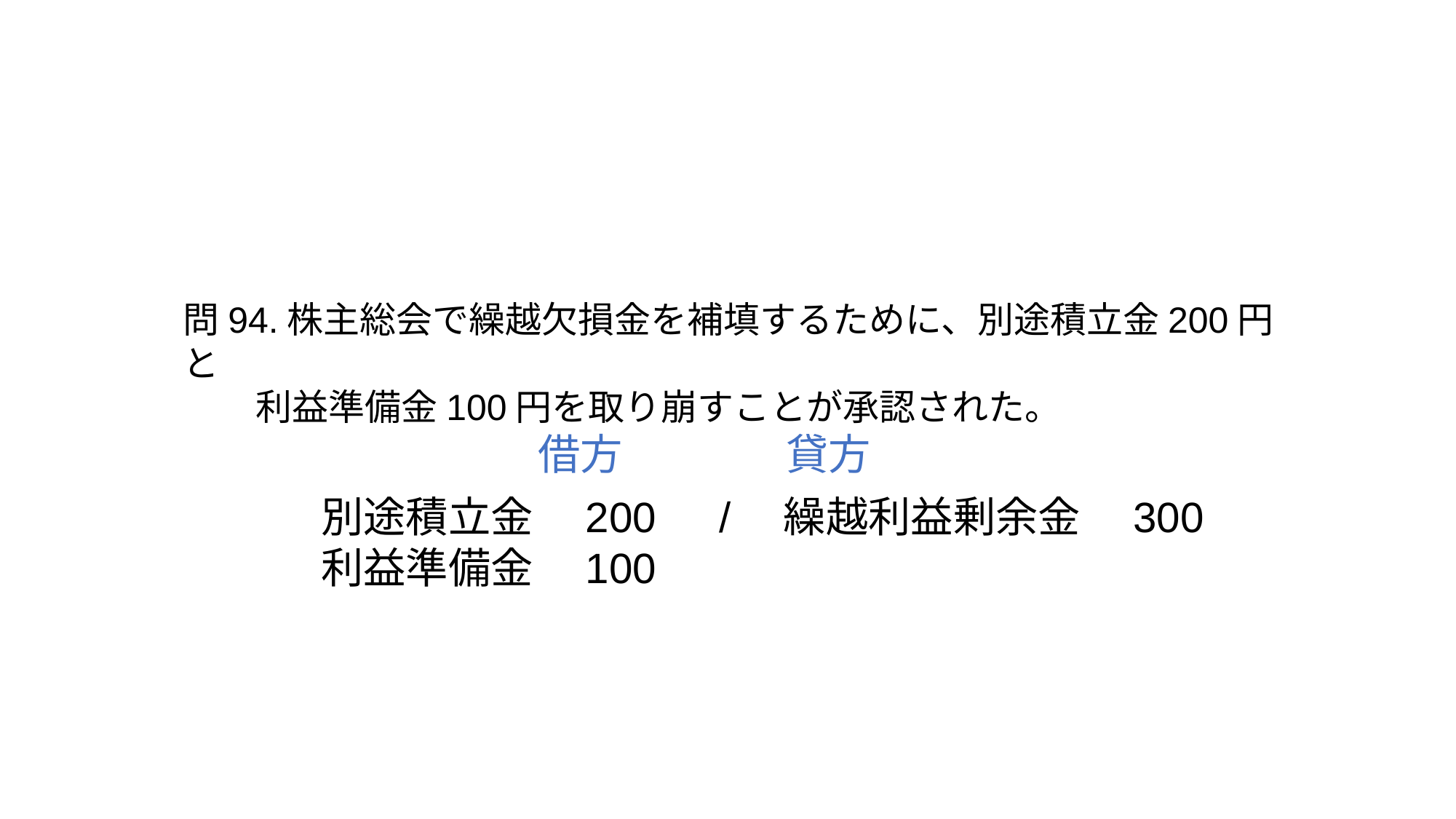

問94.株主総会で繰越欠損金を補填するために、別途積立金200円と
　　利益準備金100円を取り崩すことが承認された。
借方
貸方
別途積立金　200　/　繰越利益剰余金　300
利益準備金　100